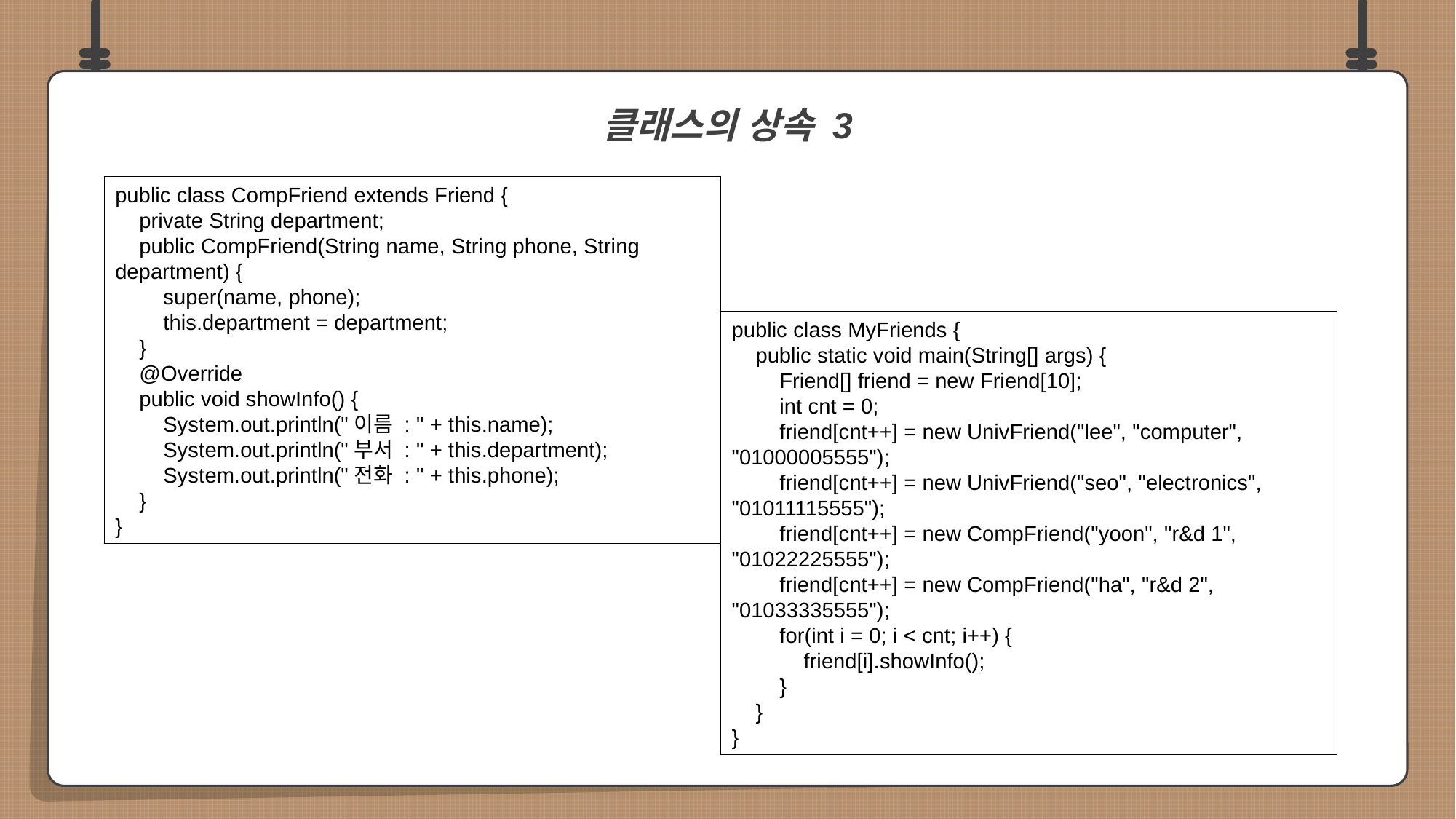

클래스의 상속 3

public class CompFriend extends Friend {
    private String department;
    public CompFriend(String name, String phone, String department) {
        super(name, phone);
        this.department = department;
    }
    @Override
    public void showInfo() {
        System.out.println("이름 : " + this.name);
        System.out.println("부서 : " + this.department);
        System.out.println("전화 : " + this.phone);
    }
}
public class MyFriends {
    public static void main(String[] args) {
        Friend[] friend = new Friend[10];
        int cnt = 0;
        friend[cnt++] = new UnivFriend("lee", "computer", "01000005555");
        friend[cnt++] = new UnivFriend("seo", "electronics", "01011115555");
        friend[cnt++] = new CompFriend("yoon", "r&d 1", "01022225555");
        friend[cnt++] = new CompFriend("ha", "r&d 2", "01033335555");
        for(int i = 0; i < cnt; i++) {
            friend[i].showInfo();
        }
    }
}